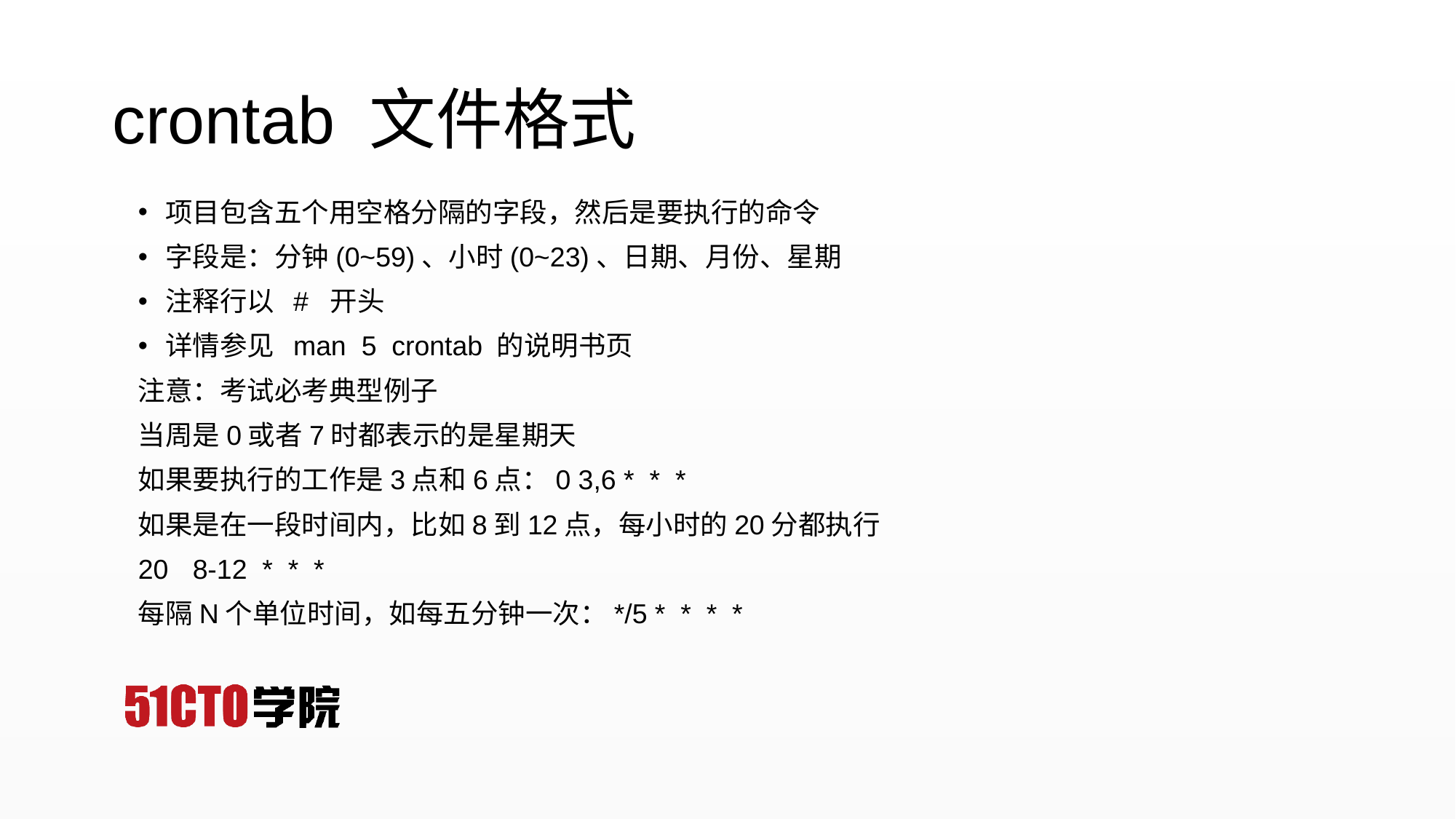

# crontab 文件格式
项目包含五个用空格分隔的字段，然后是要执行的命令
字段是：分钟(0~59)、小时(0~23)、日期、月份、星期
注释行以  #  开头
详情参见  man  5  crontab 的说明书页
注意：考试必考典型例子
当周是0或者7时都表示的是星期天
如果要执行的工作是3点和6点：0 3,6 *  *  *
如果是在一段时间内，比如8到12点，每小时的20分都执行
8-12  *  *  *
每隔N个单位时间，如每五分钟一次：*/5 *  *  *  *